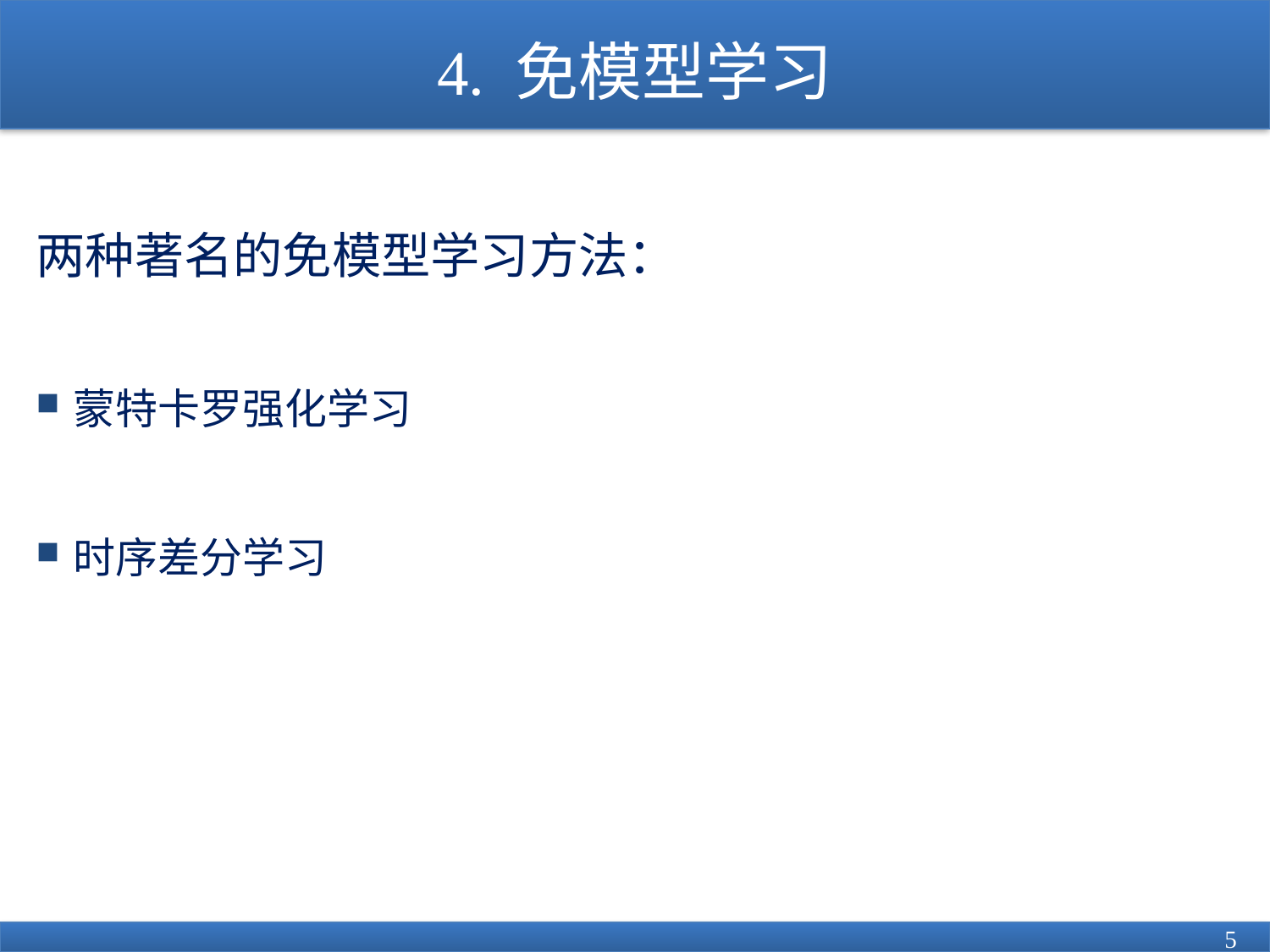

# 4. 免模型学习

两种著名的免模型学习方法：

蒙特卡罗强化学习

时序差分学习
5